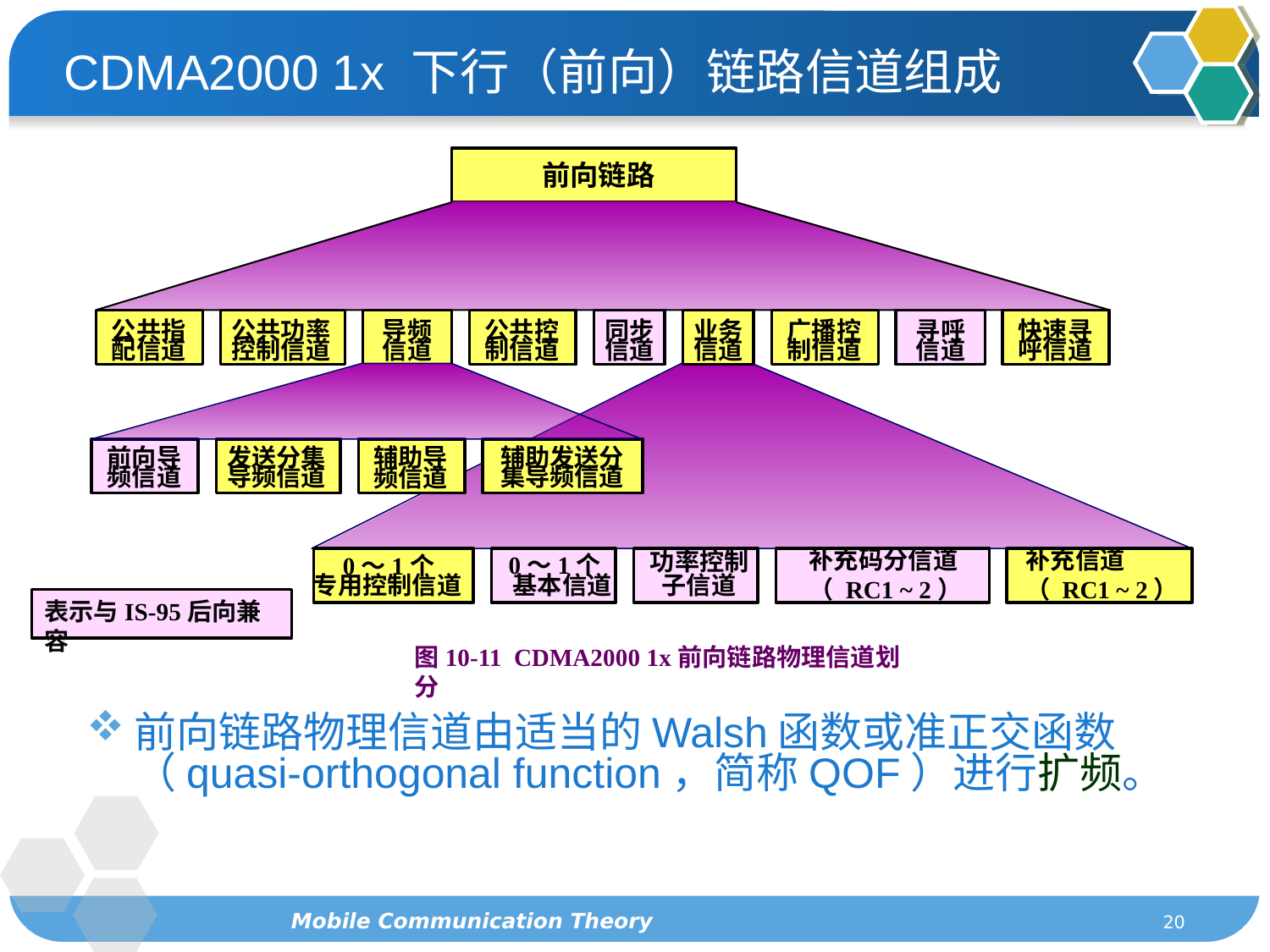

# CDMA2000 1x 下行（前向）链路信道组成

前向链路

公共指
公共功率
导频
公共控
同步
业务
广播控
寻呼
快速寻
配信道
控制信道
信道
制信道
信道
信道
制信道
信道
呼信道

前向导
发送分集
辅助导
辅助发送分
频信道
导频信道
集导频信道
频信道
功率控制
补充码分信道
（ RC1 ~ 2）
补充信道
（ RC1 ~ 2）

0～1个
0～1个

专用控制信道
基本信道
子信道
表示与IS-95后向兼容
图10-11  CDMA2000 1x前向链路物理信道划分
前向链路物理信道由适当的Walsh函数或准正交函数（quasi-orthogonal function，简称QOF）进行扩频。
Mobile Communication Theory